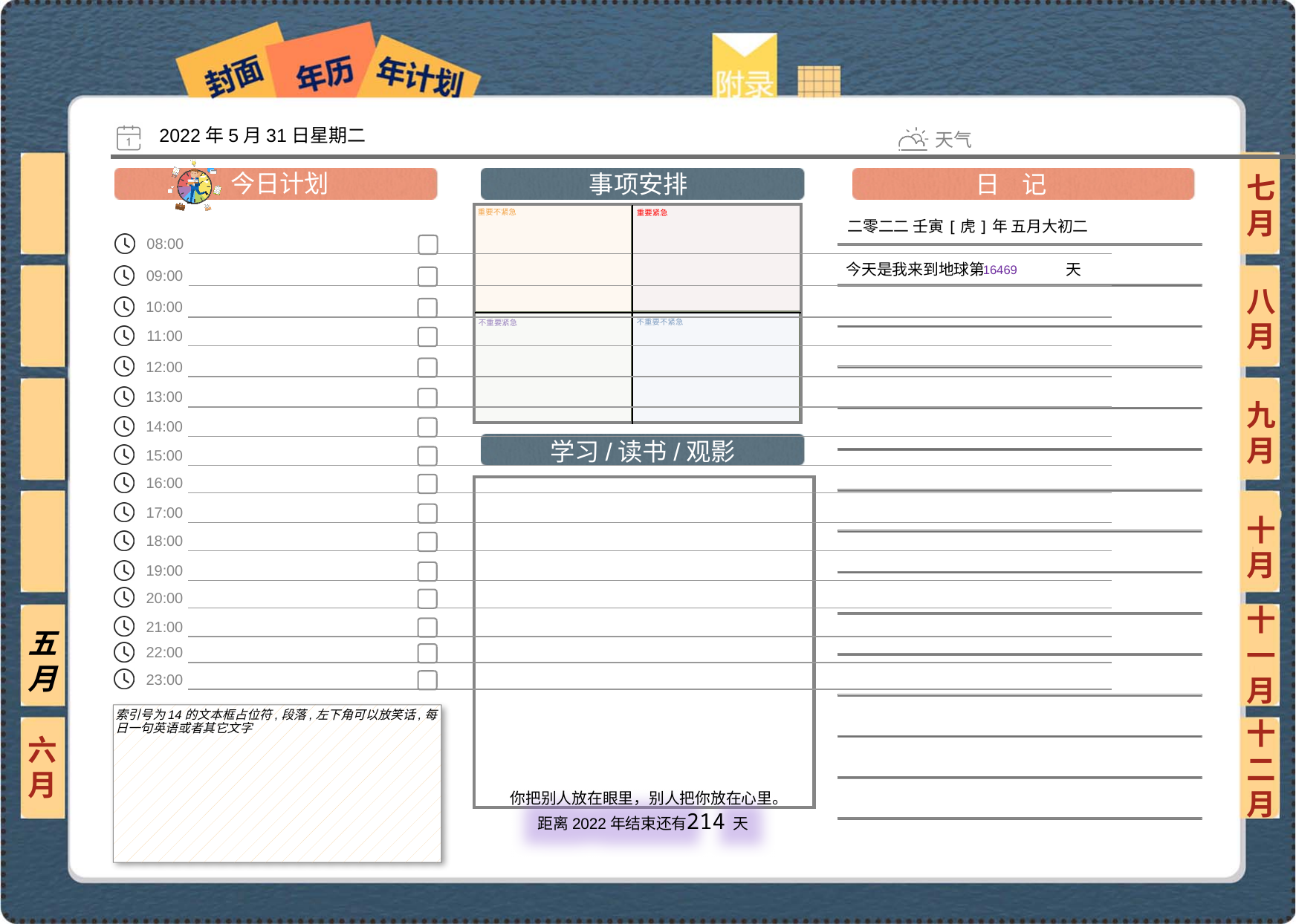

2022年5月31日星期二
七月
二零二二 壬寅[虎]年 五月大初二
16469
八月
九月
十月
十一月
五月
索引号为14的文本框占位符,段落,左下角可以放笑话,每日一句英语或者其它文字
六月
十二月
214
 你把别人放在眼里，别人把你放在心里。